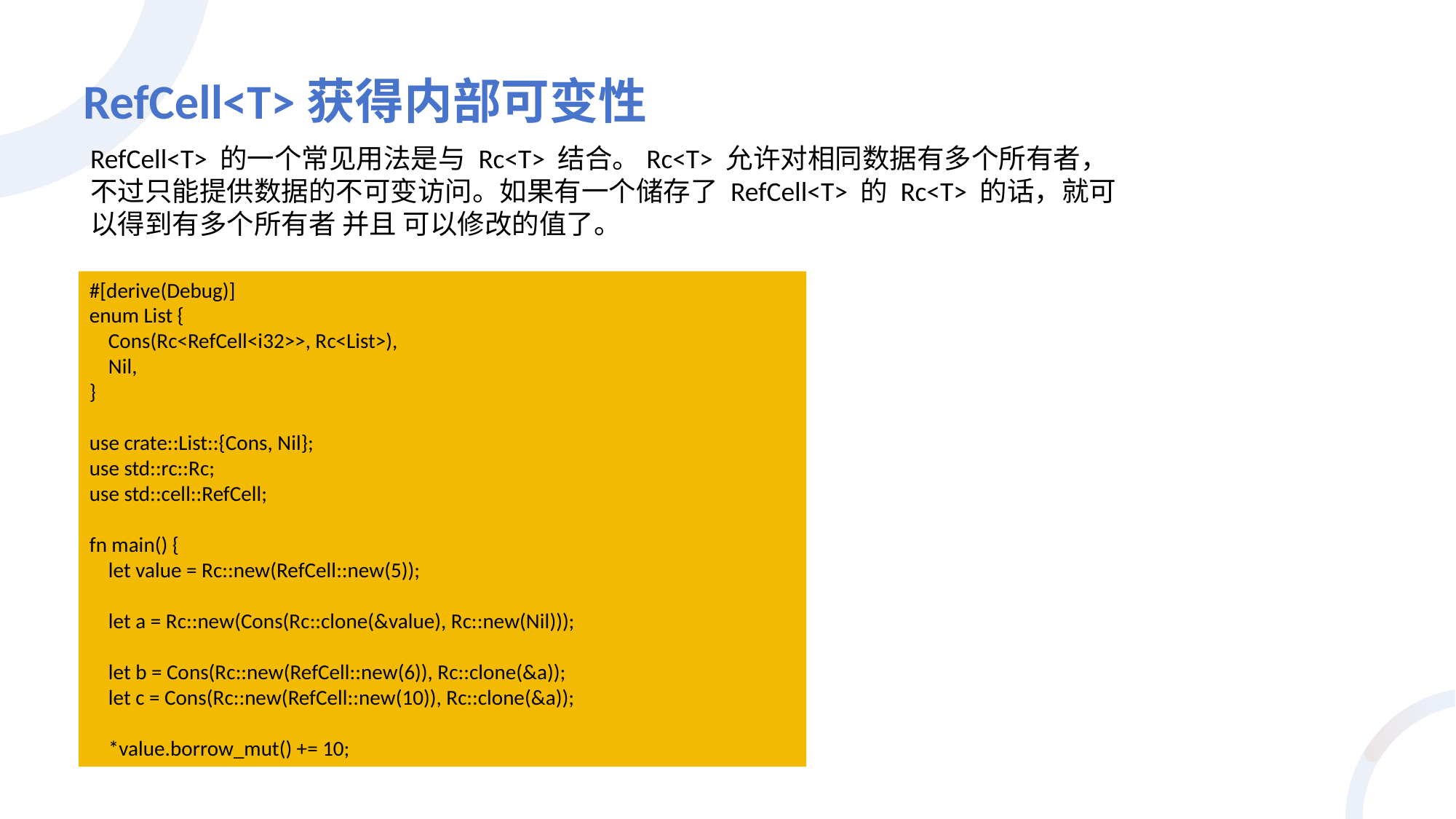

# RefCell<T>获得内部可变性
RefCell<T> 的一个常见用法是与 Rc<T> 结合。Rc<T> 允许对相同数据有多个所有者，不过只能提供数据的不可变访问。如果有一个储存了 RefCell<T> 的 Rc<T> 的话，就可以得到有多个所有者 并且 可以修改的值了。

#[derive(Debug)]
enum List {
    Cons(Rc<RefCell<i32>>, Rc<List>),
    Nil,
}

use crate::List::{Cons, Nil};
use std::rc::Rc;
use std::cell::RefCell;

fn main() {
    let value = Rc::new(RefCell::new(5));

    let a = Rc::new(Cons(Rc::clone(&value), Rc::new(Nil)));

    let b = Cons(Rc::new(RefCell::new(6)), Rc::clone(&a));
    let c = Cons(Rc::new(RefCell::new(10)), Rc::clone(&a));

    *value.borrow_mut() += 10;